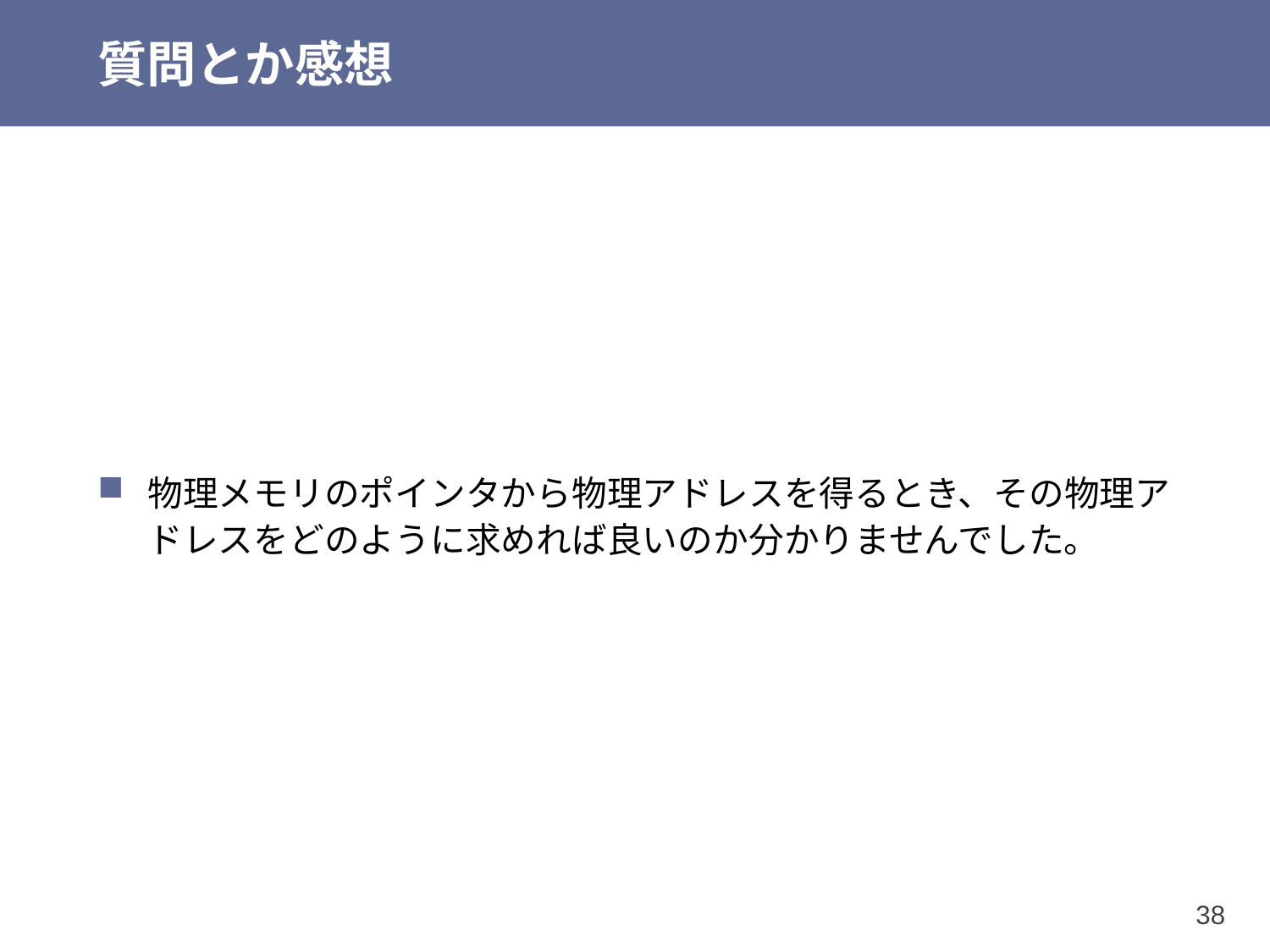

# 質問とか感想
物理メモリのポインタから物理アドレスを得るとき、その物理アドレスをどのように求めれば良いのか分かりませんでした。